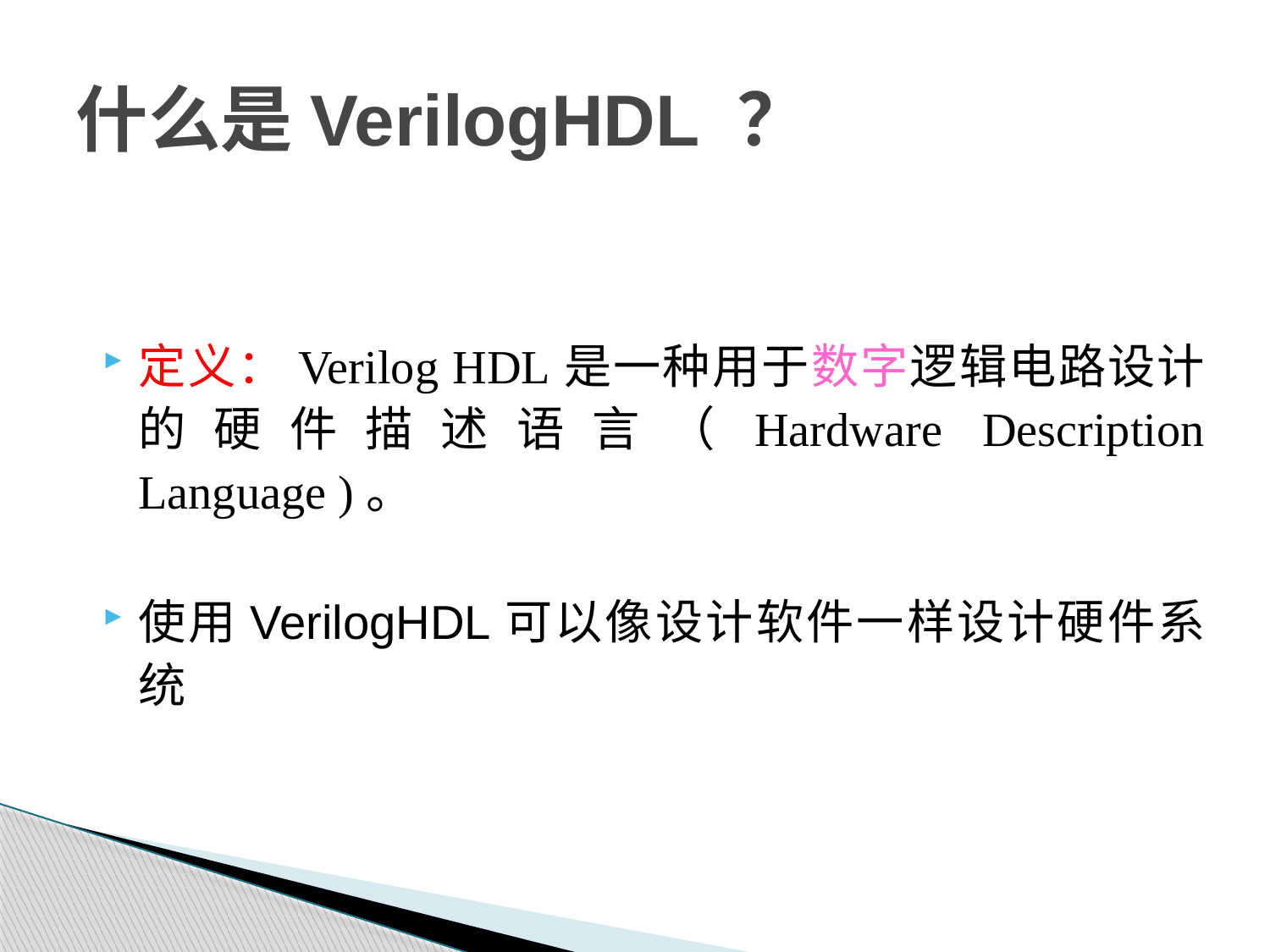

# 什么是VerilogHDL ？
定义：Verilog HDL是一种用于数字逻辑电路设计的硬件描述语言（Hardware Description Language )。

使用VerilogHDL可以像设计软件一样设计硬件系统